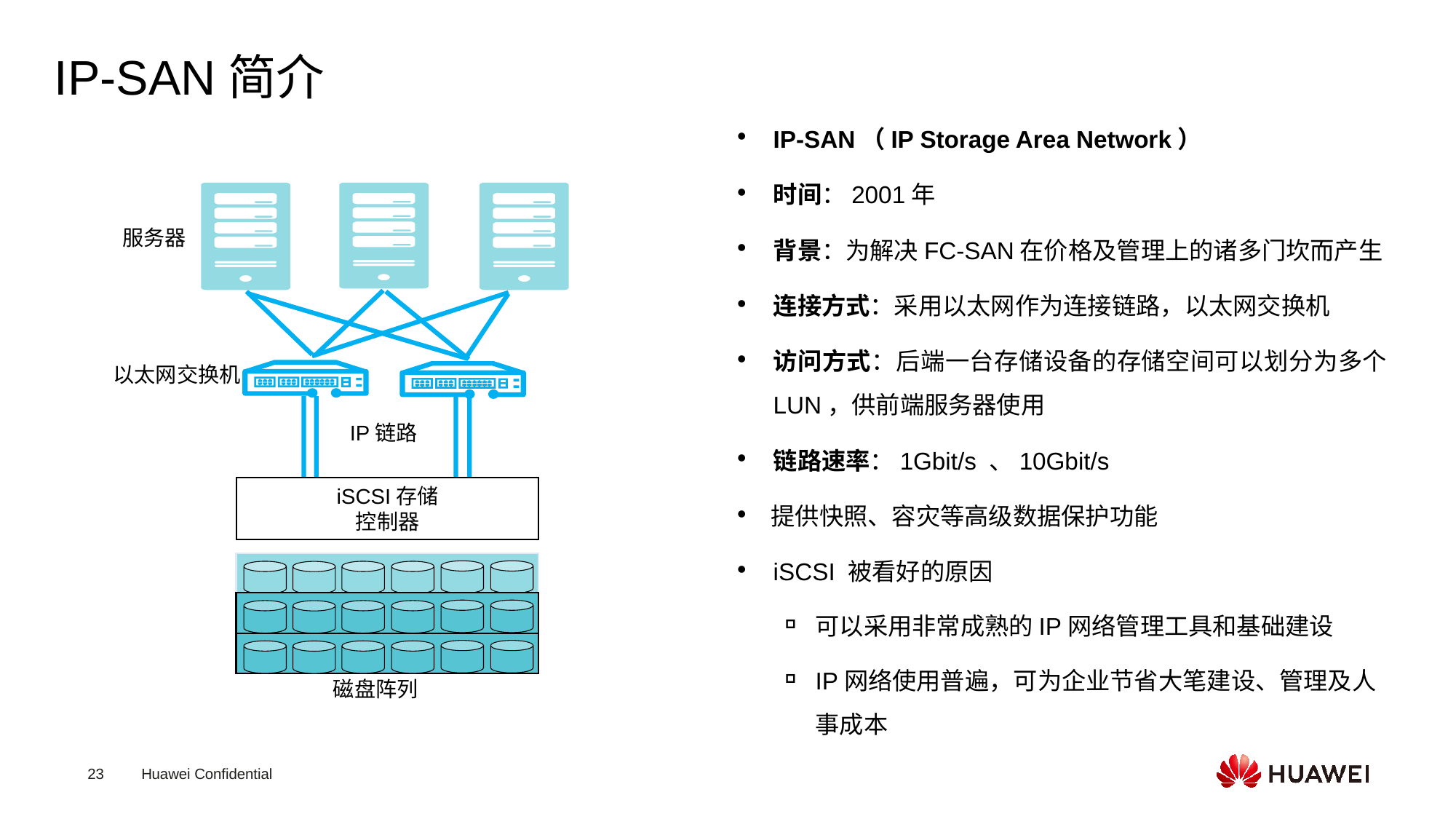

# IP-SAN简介
IP-SAN（IP Storage Area Network）
时间：2001年
背景：为解决FC-SAN在价格及管理上的诸多门坎而产生
连接方式：采用以太网作为连接链路，以太网交换机
访问方式：后端一台存储设备的存储空间可以划分为多个LUN，供前端服务器使用
链路速率：1Gbit/s 、10Gbit/s
提供快照、容灾等高级数据保护功能
iSCSI 被看好的原因
可以采用非常成熟的IP网络管理工具和基础建设
IP网络使用普遍，可为企业节省大笔建设、管理及人事成本

服务器

以太网交换机

IP链路
iSCSI存储
控制器

磁盘阵列